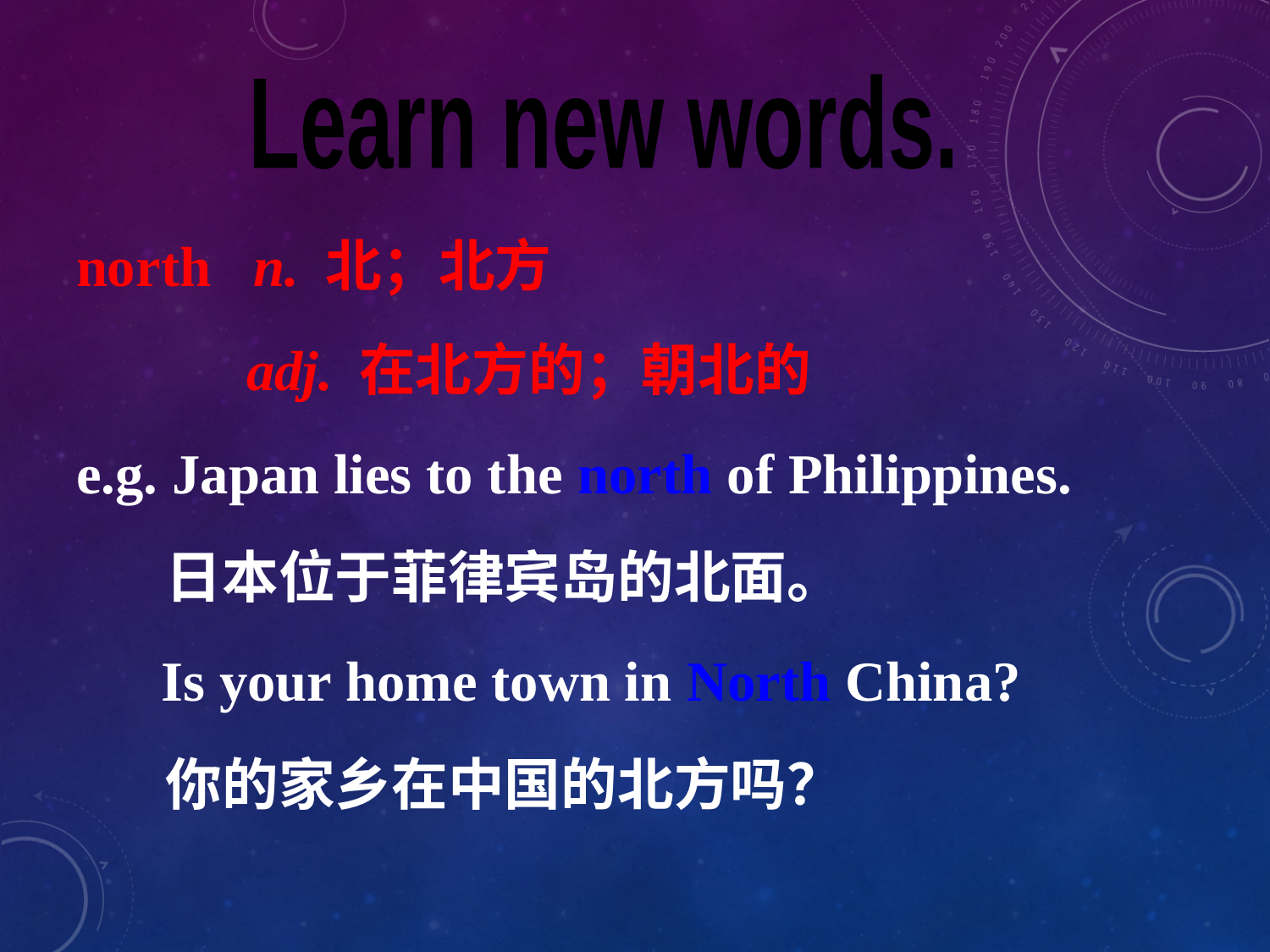

Learn new words.
north   n. 北；北方
            adj. 在北方的；朝北的
e.g. Japan lies to the north of Philippines.
      日本位于菲律宾岛的北面。
      Is your home town in North China?
      你的家乡在中国的北方吗？